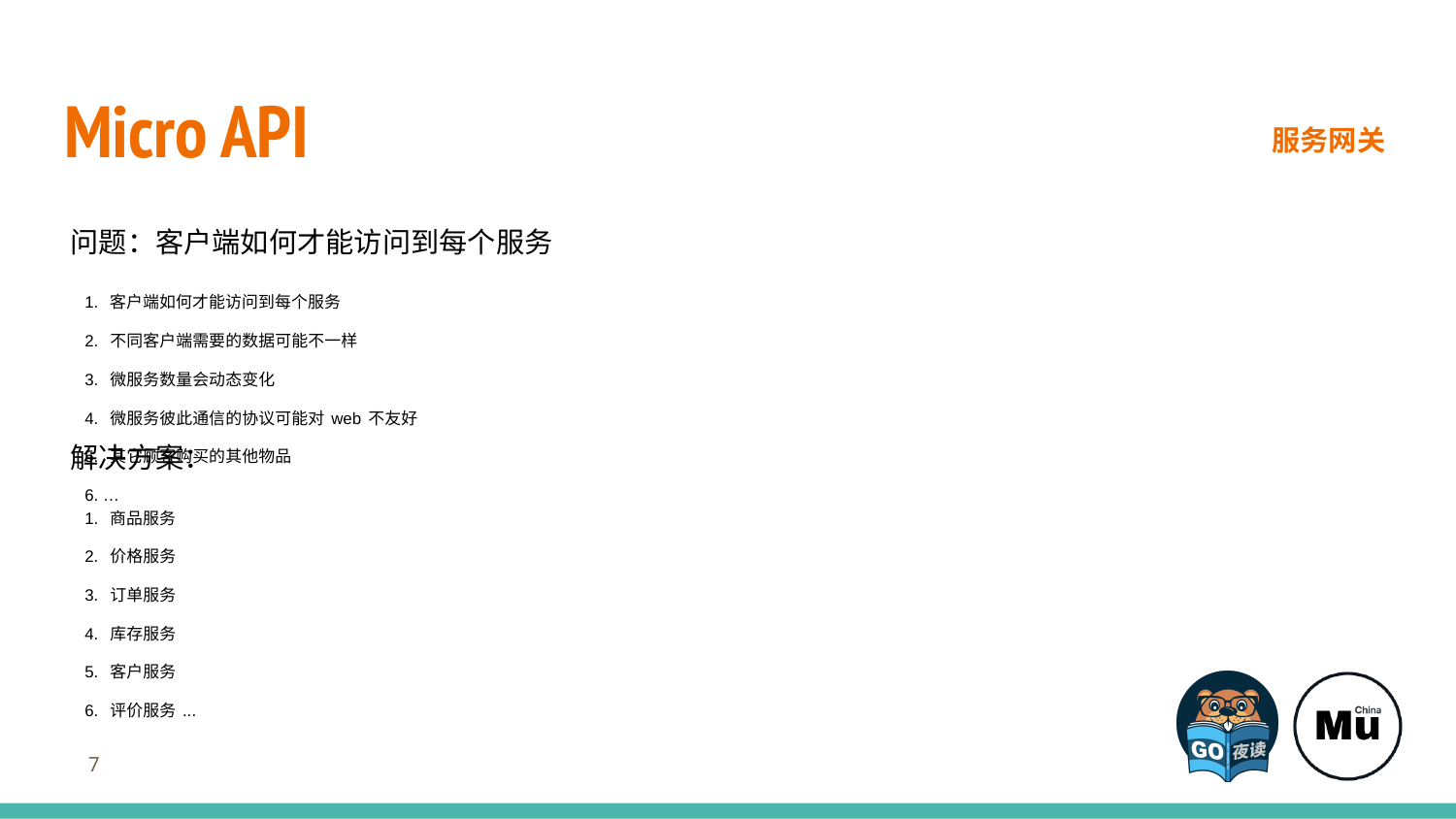

# Micro API

服务网关
问题：客户端如何才能访问到每个服务
1. 客户端如何才能访问到每个服务
2. 不同客户端需要的数据可能不一样
3. 微服务数量会动态变化
4. 微服务彼此通信的协议可能对web不友好
5. 其它顾客购买的其他物品
6. …
解决方案：
1. 商品服务
2. 价格服务
3. 订单服务
4. 库存服务
5. 客户服务
6. 评价服务...
7